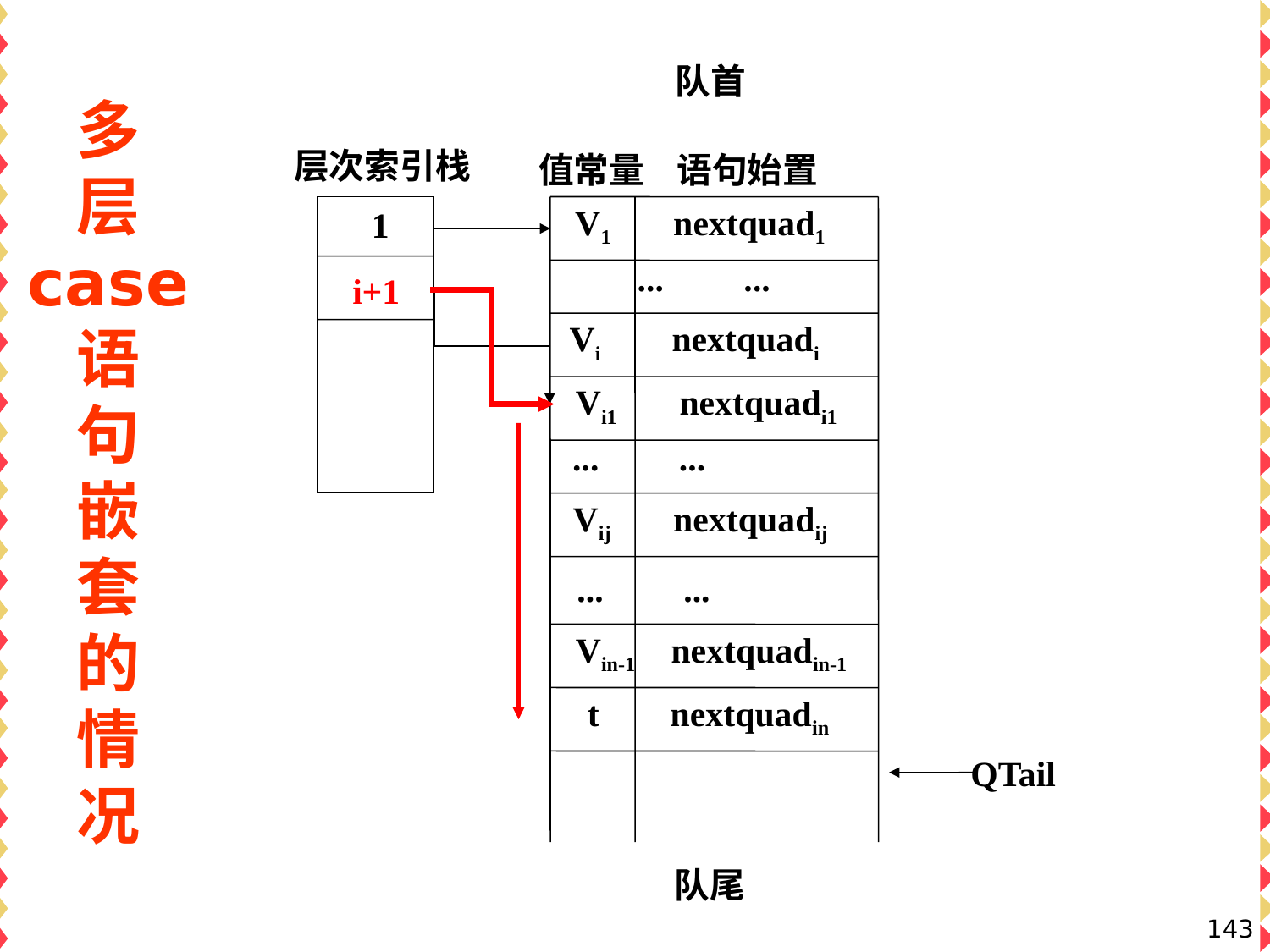

多
层
case
语
句
嵌
套
的
情
况

队首
值常量    语句始置

队尾
层次索引栈

QTail

QTail

 V1       nextquad1

1

...         ...

QTail

i+1

 Vi        nextquadi

QTail

 Vi1       nextquadi1

QTail

...         ...

QTail

Vij       nextquadij

QTail

i+1

...         ...

QTail

Vin-1    nextquadin-1

QTail

QTail

t        nextquadin

143